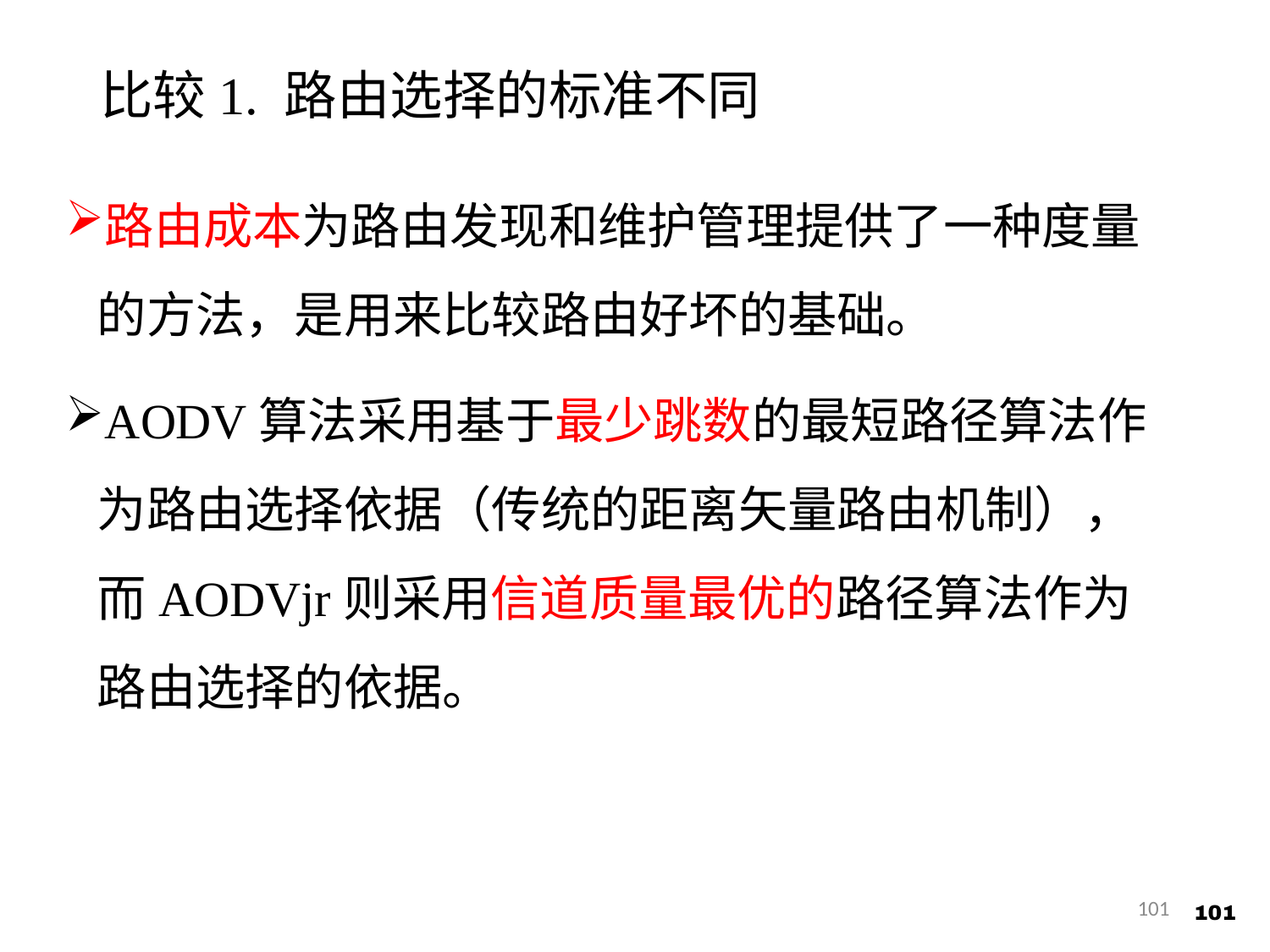

# 比较1. 路由选择的标准不同
路由成本为路由发现和维护管理提供了一种度量的方法，是用来比较路由好坏的基础。
AODV算法采用基于最少跳数的最短路径算法作为路由选择依据（传统的距离矢量路由机制），而AODVjr则采用信道质量最优的路径算法作为路由选择的依据。
101
101